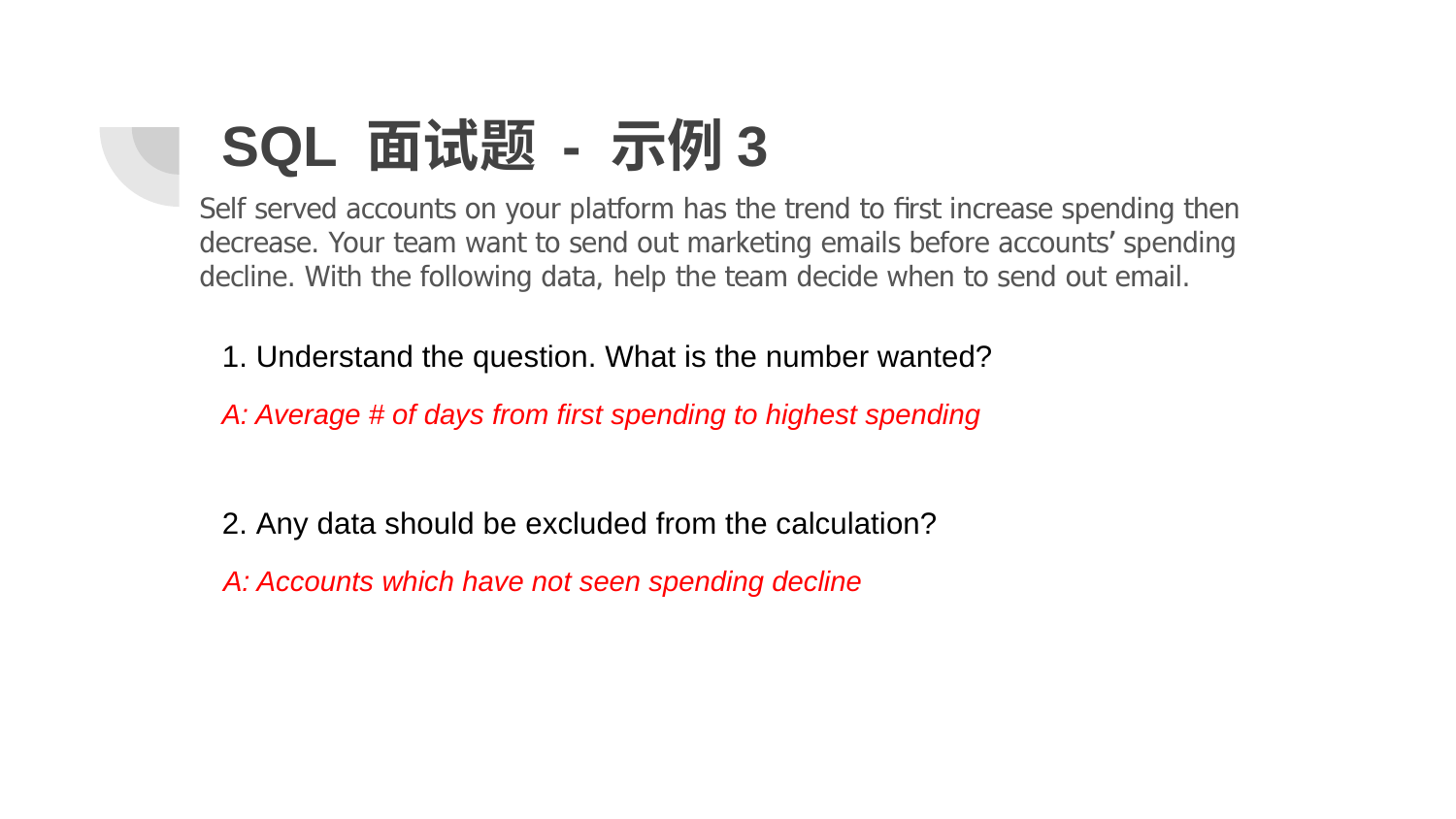

# SQL 面试题 - 示例3
Self served accounts on your platform has the trend to first increase spending then decrease. Your team want to send out marketing emails before accounts’ spending decline. With the following data, help the team decide when to send out email.
1. Understand the question. What is the number wanted?

2. Any data should be excluded from the calculation?

A: Average # of days from first spending to highest spending
A: Accounts which have not seen spending decline